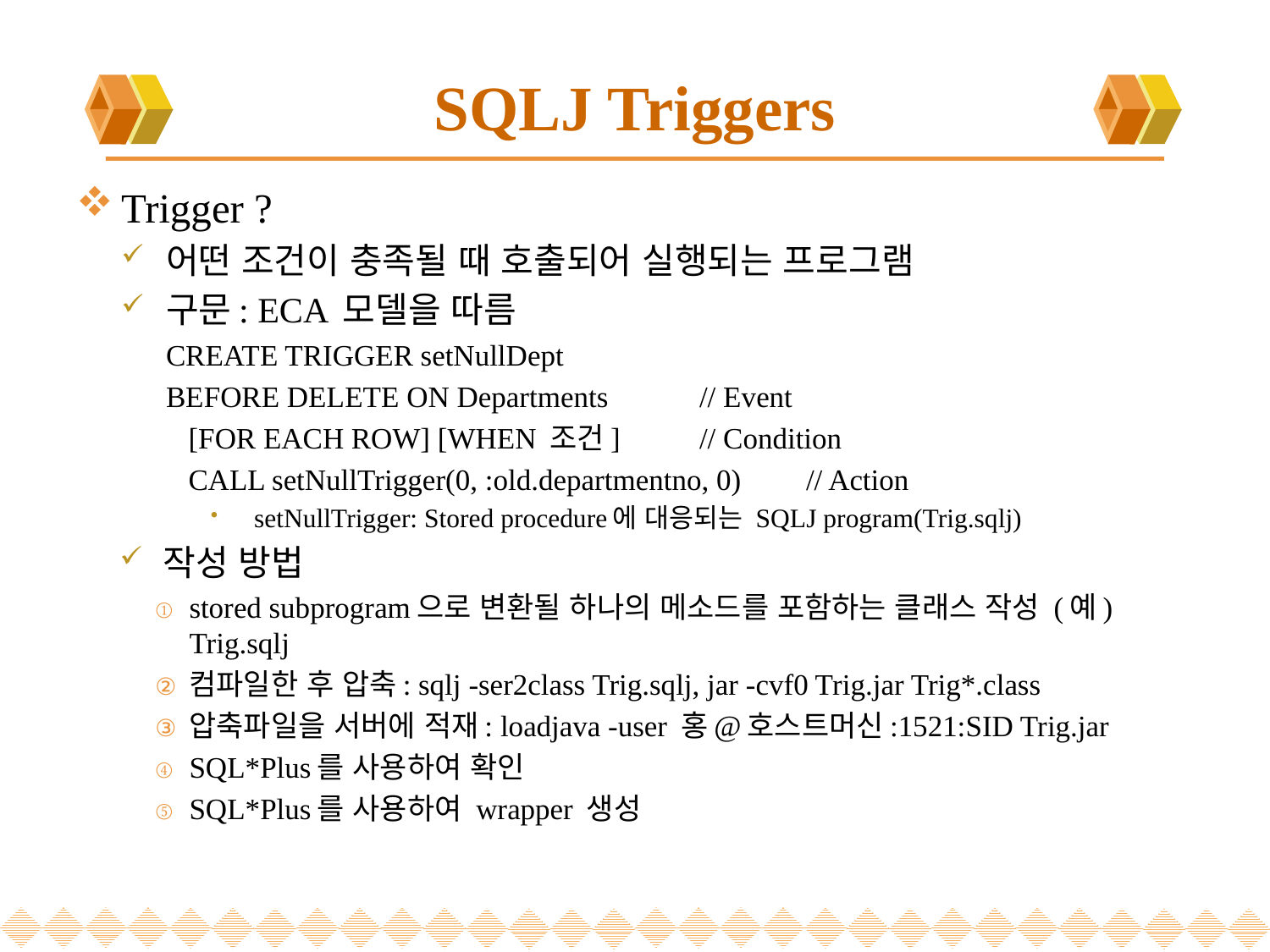

# SQLJ Triggers
Trigger ?
어떤 조건이 충족될 때 호출되어 실행되는 프로그램
구문: ECA 모델을 따름
CREATE TRIGGER setNullDept
	BEFORE DELETE ON Departments		// Event
   [FOR EACH ROW] [WHEN 조건]			// Condition
   CALL setNullTrigger(0, :old.departmentno, 0)	// Action
setNullTrigger: Stored procedure에 대응되는 SQLJ program(Trig.sqlj)
작성 방법
stored subprogram으로 변환될 하나의 메소드를 포함하는 클래스 작성 (예) Trig.sqlj
컴파일한 후 압축: sqlj -ser2class Trig.sqlj, jar -cvf0 Trig.jar Trig*.class
압축파일을 서버에 적재: loadjava -user 홍@호스트머신:1521:SID Trig.jar
SQL*Plus를 사용하여 확인
SQL*Plus를 사용하여 wrapper 생성